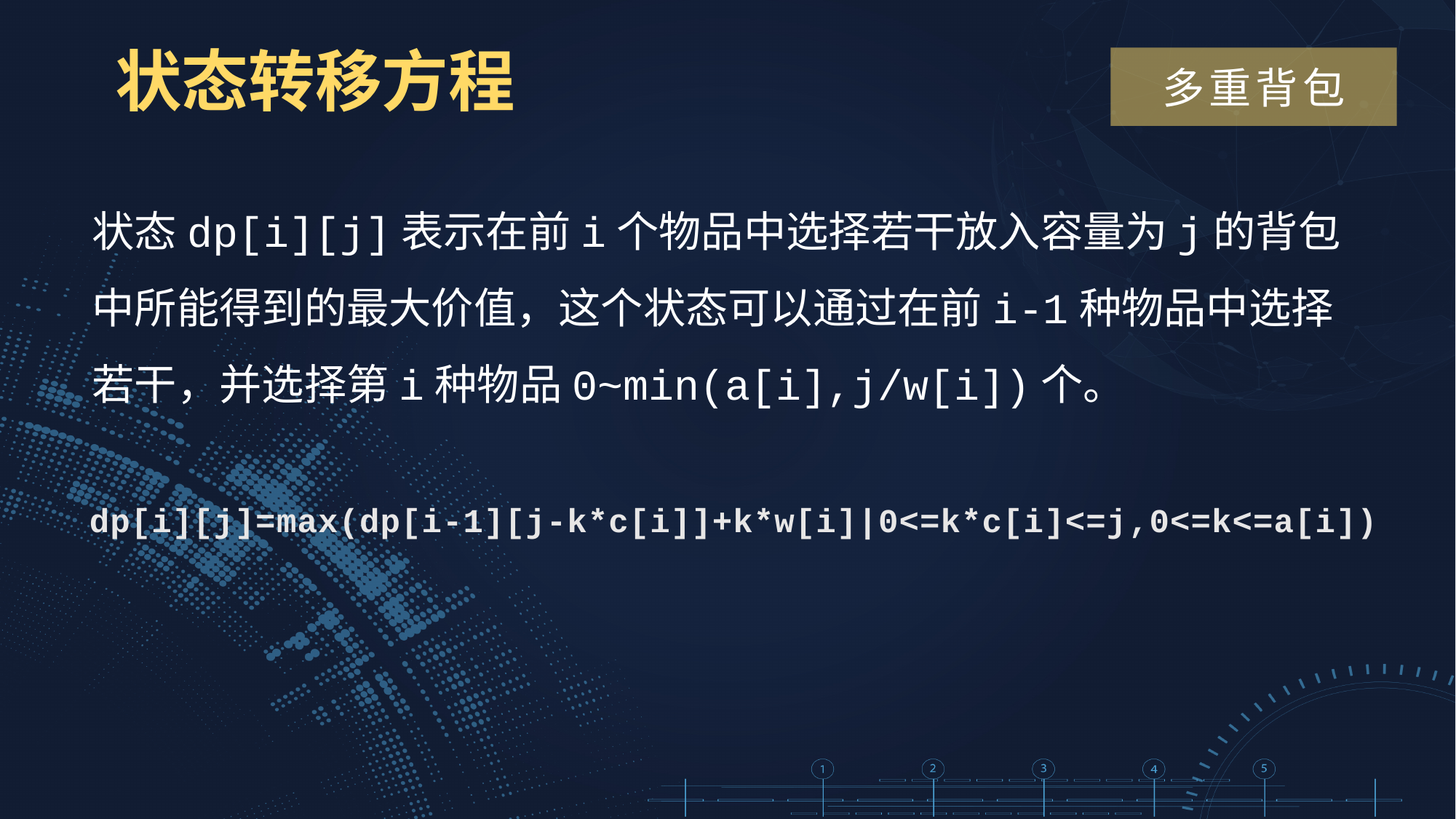

状态转移方程
多重背包
状态dp[i][j]表示在前i个物品中选择若干放入容量为j的背包中所能得到的最大价值，这个状态可以通过在前i-1种物品中选择若干，并选择第i种物品0~min(a[i],j/w[i])个。
dp[i][j]=max(dp[i-1][j-k*c[i]]+k*w[i]|0<=k*c[i]<=j,0<=k<=a[i])